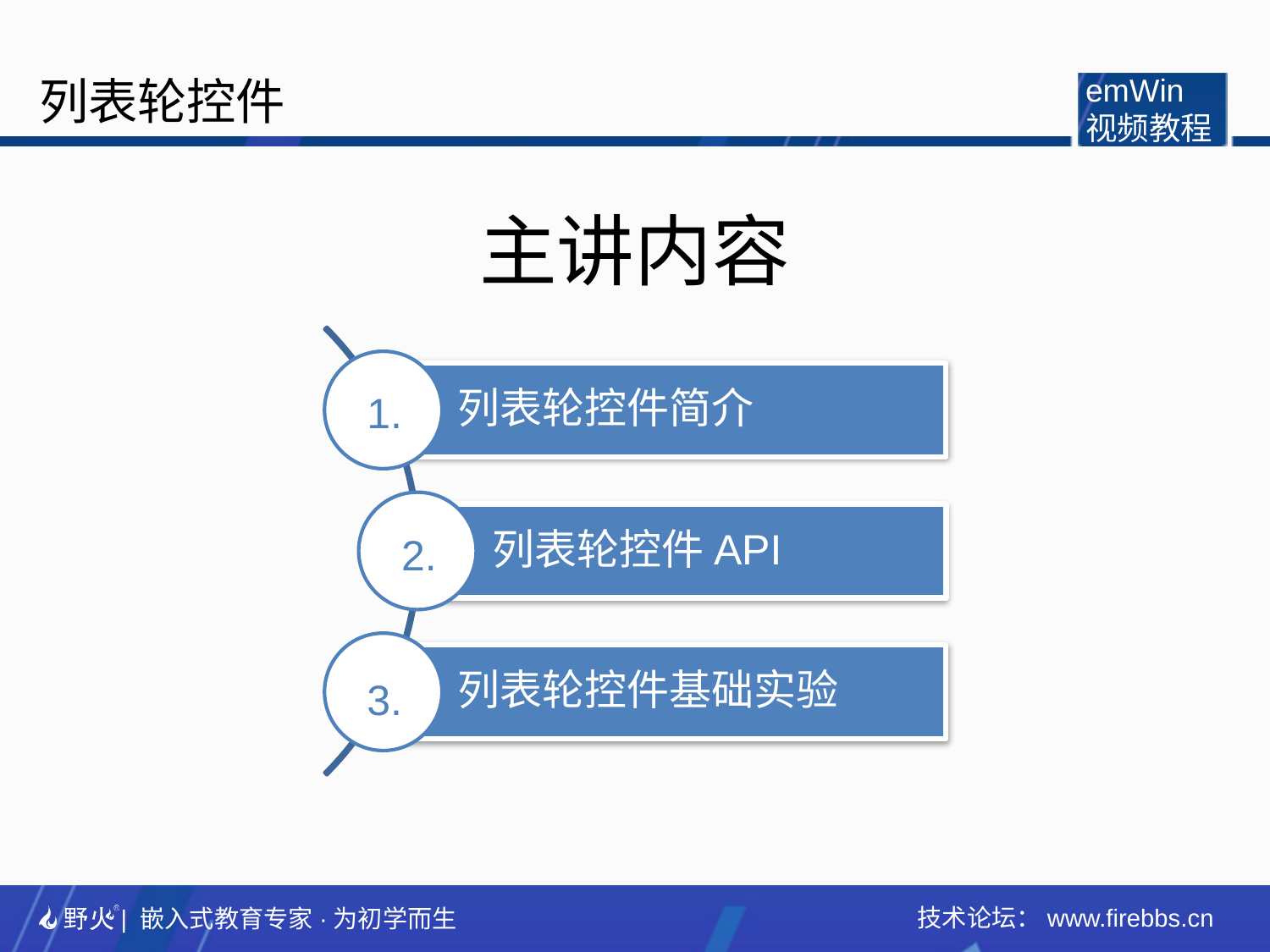

列表轮控件
emWin
视频教程
主讲内容
列表轮控件简介
列表轮控件API
列表轮控件基础实验
1.
2.
3.